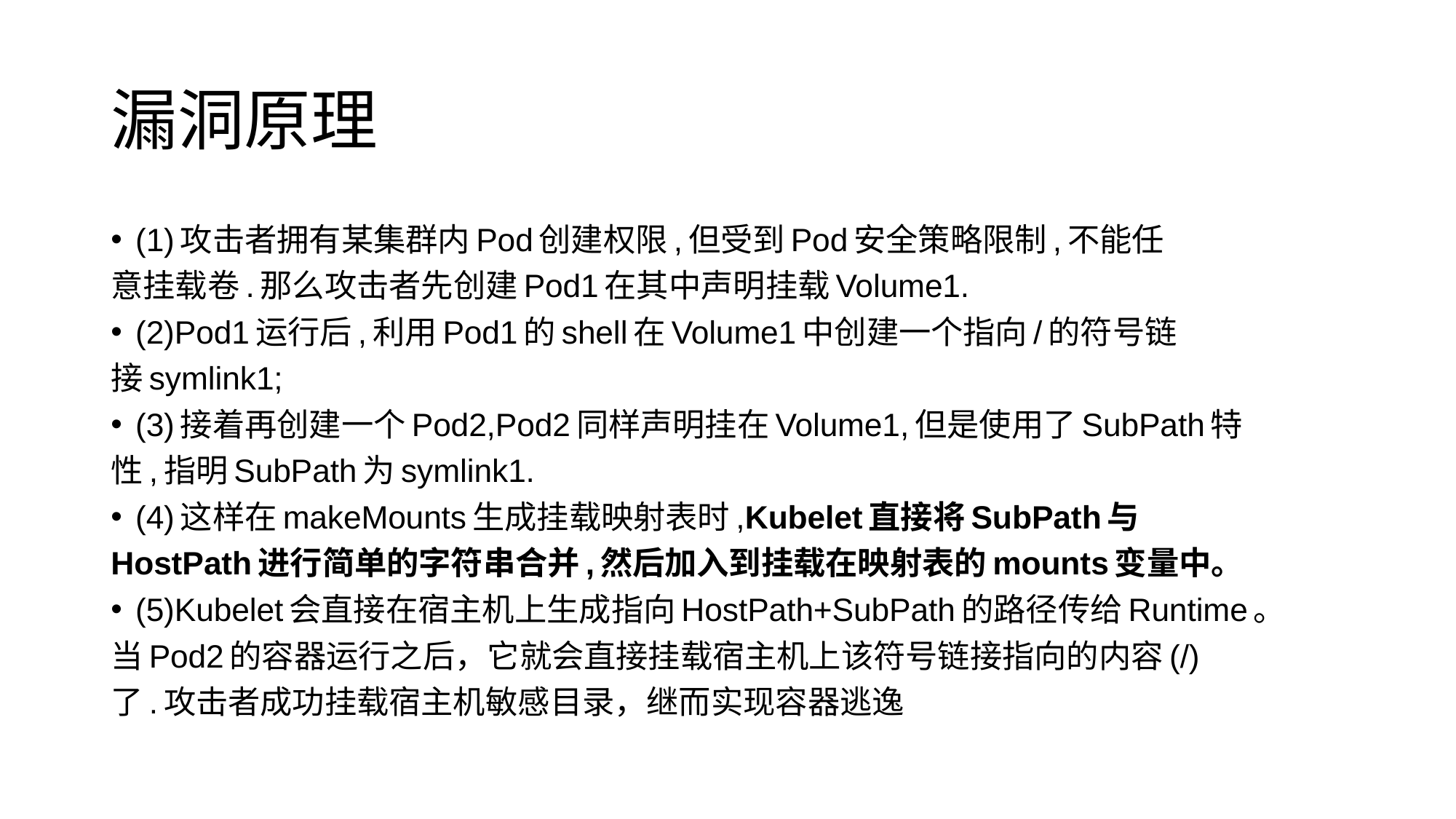

# 漏洞原理
(1)攻击者拥有某集群内Pod创建权限,但受到Pod安全策略限制,不能任
意挂载卷.那么攻击者先创建Pod1在其中声明挂载Volume1.
(2)Pod1运行后,利用Pod1的shell在Volume1中创建一个指向/的符号链
接symlink1;
(3)接着再创建一个Pod2,Pod2同样声明挂在Volume1,但是使用了SubPath特
性,指明SubPath为symlink1.
(4)这样在makeMounts生成挂载映射表时,Kubelet直接将SubPath与
HostPath进行简单的字符串合并,然后加入到挂载在映射表的mounts变量中。
(5)Kubelet会直接在宿主机上生成指向HostPath+SubPath的路径传给Runtime。
当Pod2的容器运行之后，它就会直接挂载宿主机上该符号链接指向的内容(/)
了.攻击者成功挂载宿主机敏感目录，继而实现容器逃逸